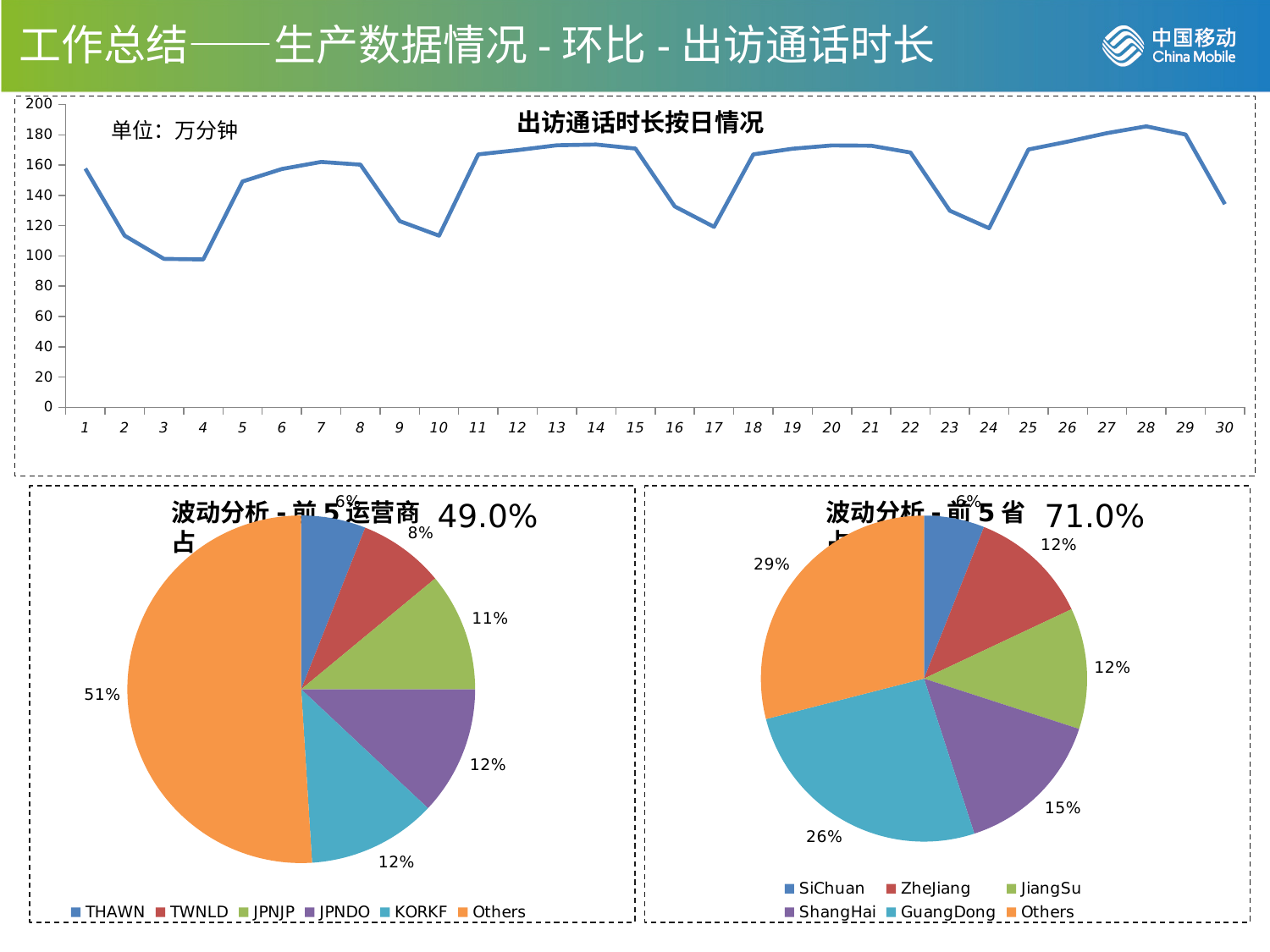

工作总结——生产数据情况-环比-出访通话时长

### Chart

| Category |  |
|---|---|
| 1 | 157.7 |
| 2 | 113.4 |
| 3 | 98.1 |
| 4 | 97.7 |
| 5 | 149.2 |
| 6 | 157.4 |
| 7 | 162.1 |
| 8 | 160.3 |
| 9 | 123.0 |
| 10 | 113.4 |
| 11 | 167.1 |
| 12 | 169.9 |
| 13 | 173.1 |
| 14 | 173.6 |
| 15 | 170.9 |
| 16 | 132.7 |
| 17 | 119.2 |
| 18 | 167.1 |
| 19 | 170.8 |
| 20 | 173.0 |
| 21 | 172.8 |
| 22 | 168.3 |
| 23 | 129.9 |
| 24 | 118.3 |
| 25 | 170.3 |
| 26 | 175.5 |
| 27 | 181.1 |
| 28 | 185.6 |
| 29 | 180.2 |
| 30 | 134.2 |
出访通话时长按日情况
单位：万分钟

### Chart

| Category |  |
|---|---|
| THAWN | 0.06 |
| TWNLD | 0.08 |
| JPNJP | 0.11 |
| JPNDO | 0.12 |
| KORKF | 0.12 |
| Others | 0.51 |

### Chart

| Category |  |
|---|---|
| SiChuan | 0.06 |
| ZheJiang | 0.12 |
| JiangSu | 0.12 |
| ShangHai | 0.15 |
| GuangDong | 0.26 |
| Others | 0.29 |
49.0%
71.0%